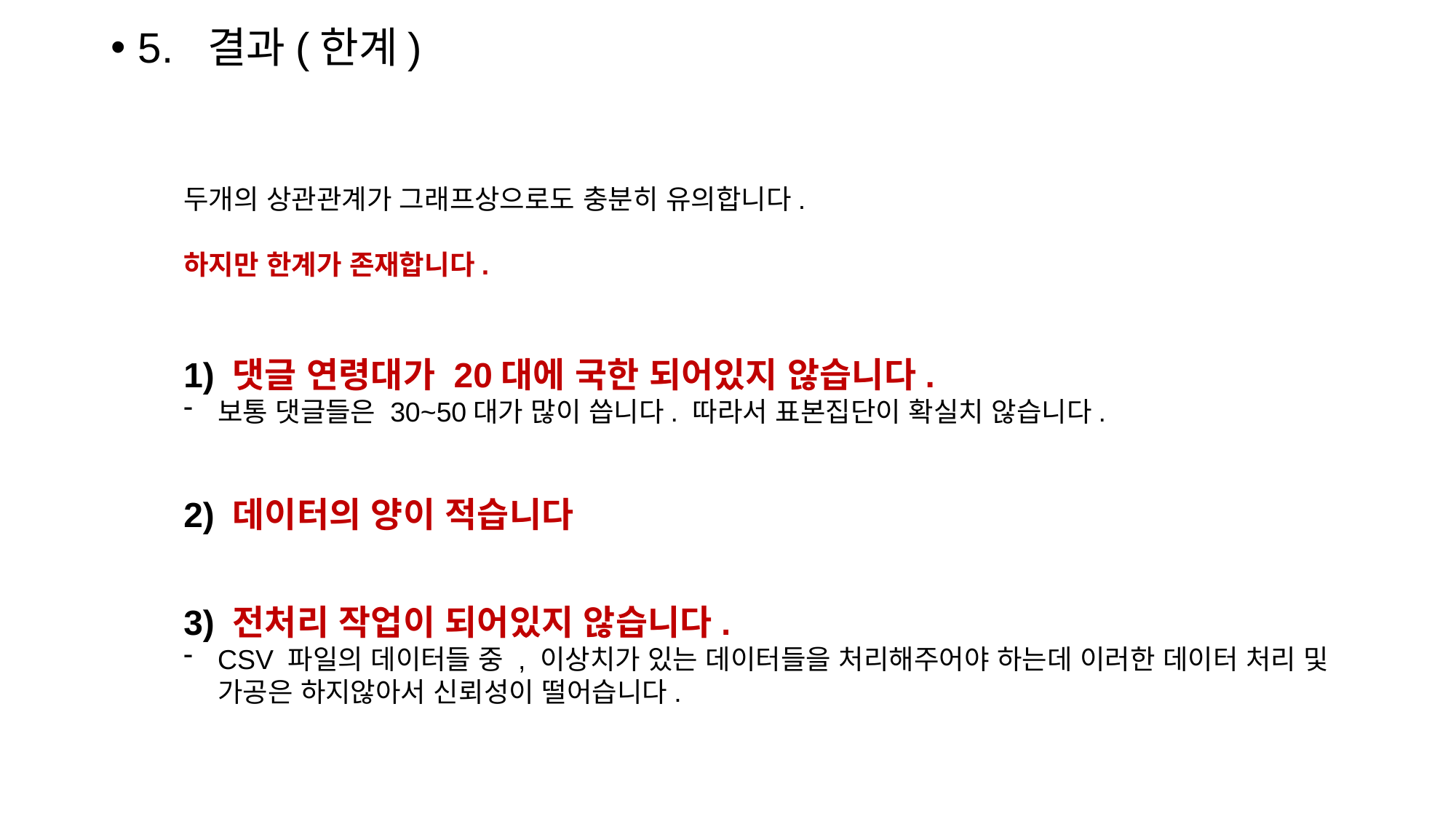

5.  결과(한계)
두개의 상관관계가 그래프상으로도 충분히 유의합니다.

하지만 한계가 존재합니다.
1) 댓글 연령대가 20대에 국한 되어있지 않습니다.
보통 댓글들은 30~50대가 많이 씁니다. 따라서 표본집단이 확실치 않습니다.

2) 데이터의 양이 적습니다

3) 전처리 작업이 되어있지 않습니다.
CSV 파일의 데이터들 중 , 이상치가 있는 데이터들을 처리해주어야 하는데 이러한 데이터 처리 및 가공은 하지않아서 신뢰성이 떨어습니다.